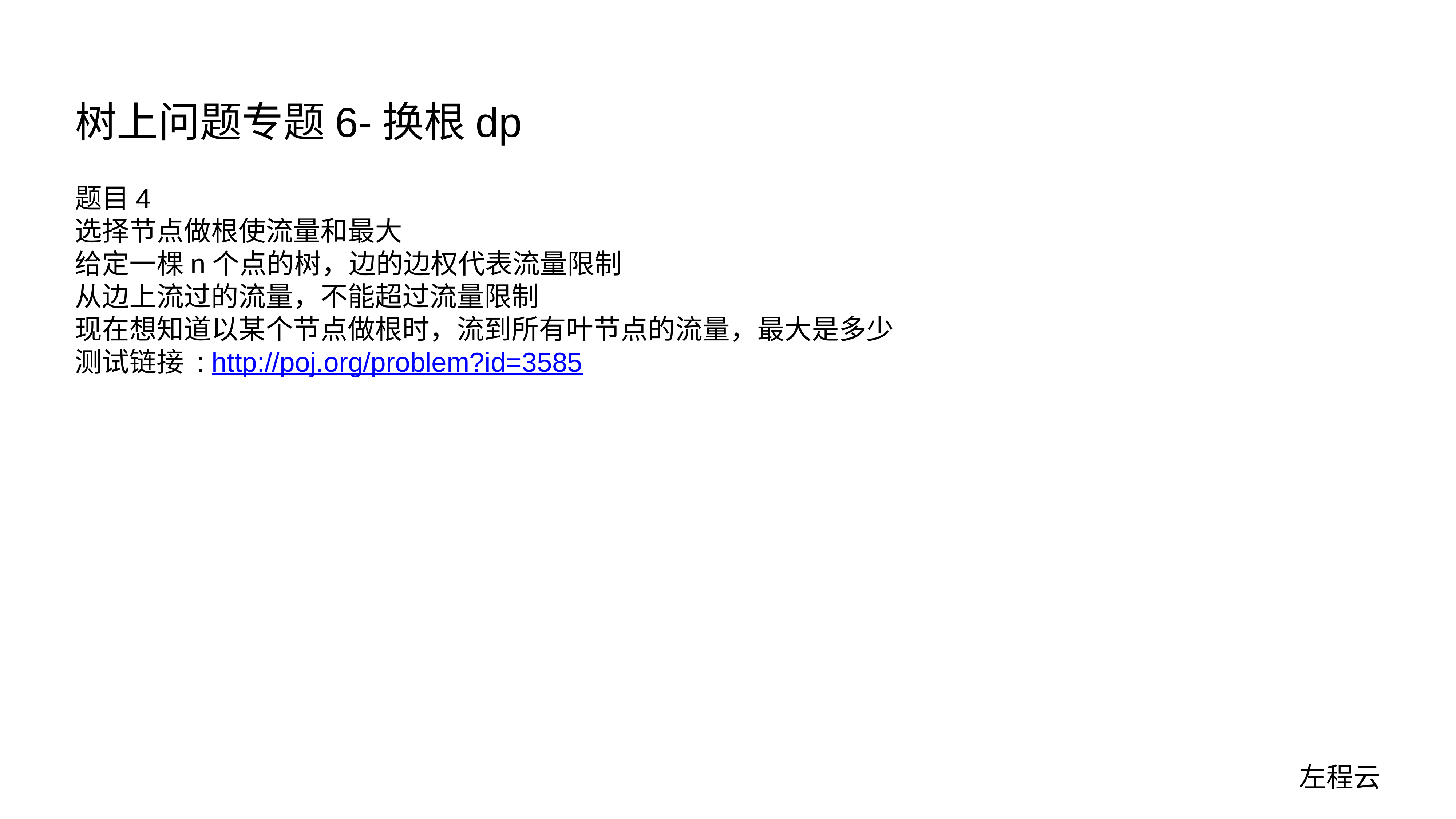

# 树上问题专题6-换根dp
题目4
选择节点做根使流量和最大
给定一棵n个点的树，边的边权代表流量限制
从边上流过的流量，不能超过流量限制
现在想知道以某个节点做根时，流到所有叶节点的流量，最大是多少
测试链接 : http://poj.org/problem?id=3585
左程云